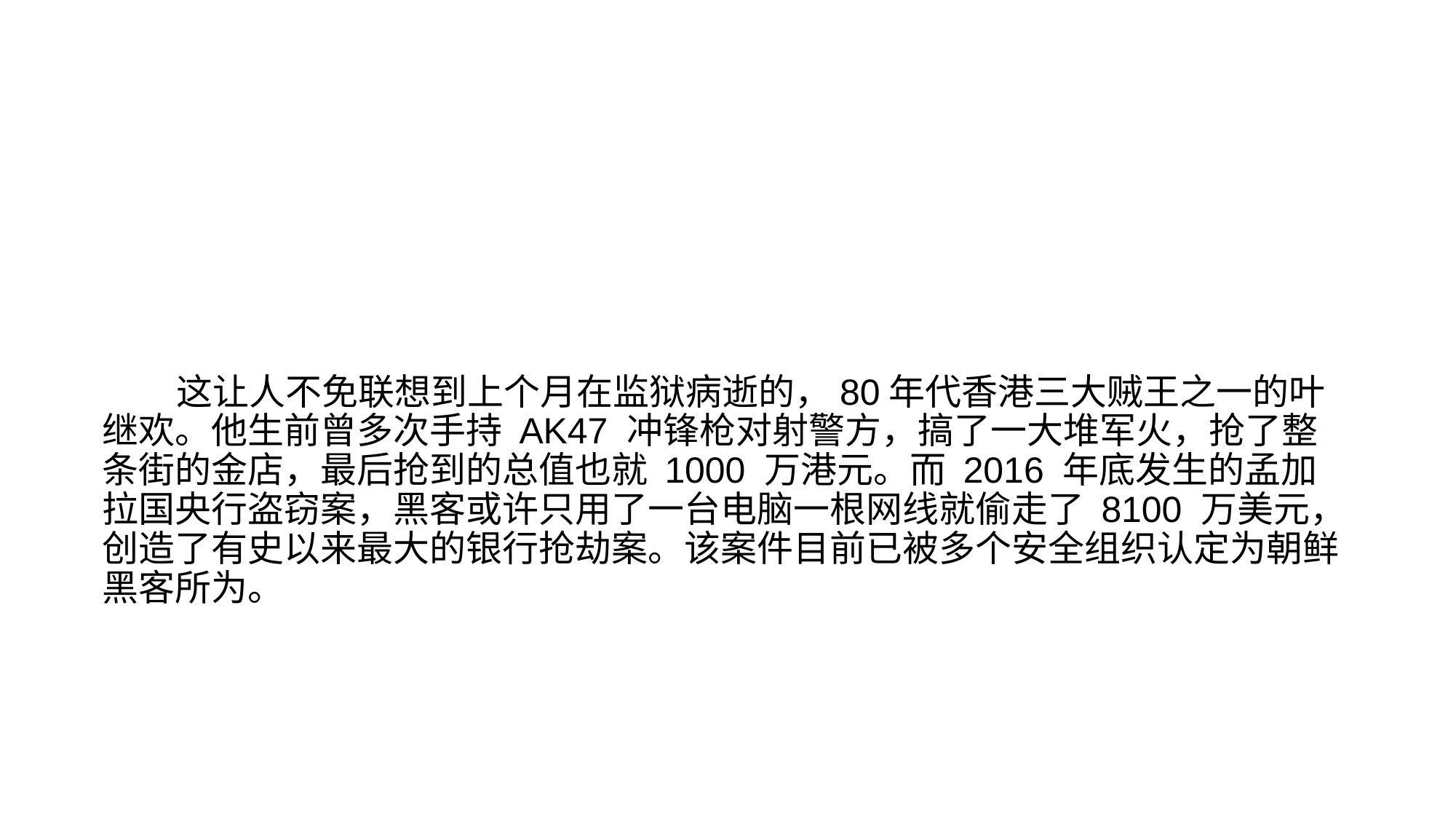

#
        这让人不免联想到上个月在监狱病逝的，80年代香港三大贼王之一的叶继欢。他生前曾多次手持 AK47 冲锋枪对射警方，搞了一大堆军火，抢了整条街的金店，最后抢到的总值也就 1000 万港元。而 2016 年底发生的孟加拉国央行盗窃案，黑客或许只用了一台电脑一根网线就偷走了 8100 万美元，创造了有史以来最大的银行抢劫案。该案件目前已被多个安全组织认定为朝鲜黑客所为。